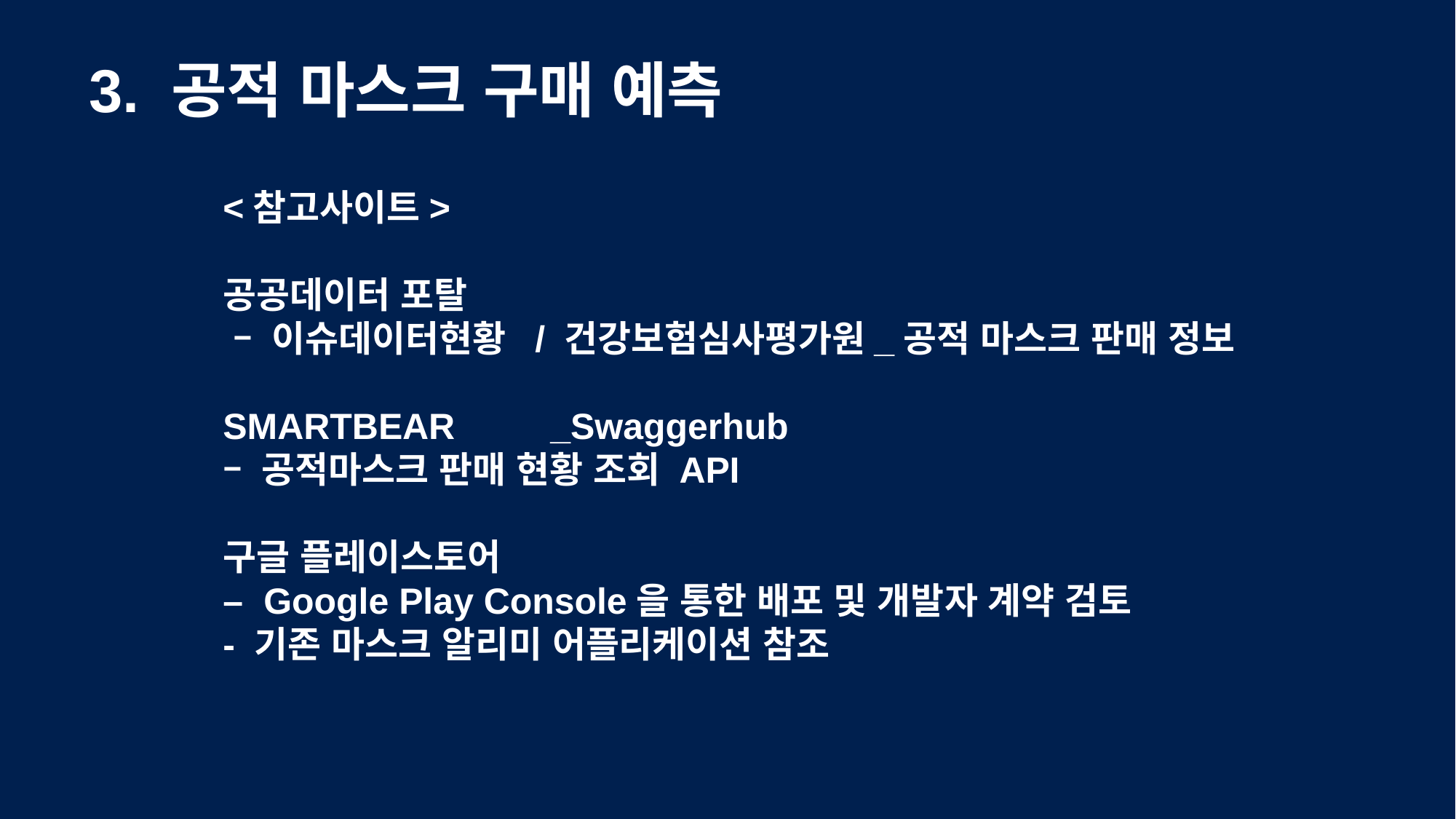

3. 공적 마스크 구매 예측
<참고사이트>

공공데이터 포탈
 – 이슈데이터현황  / 건강보험심사평가원_공적 마스크 판매 정보

SMARTBEAR	_Swaggerhub
– 공적마스크 판매 현황 조회 API

구글 플레이스토어
–  Google Play Console을 통한 배포 및 개발자 계약 검토
- 기존 마스크 알리미 어플리케이션 참조